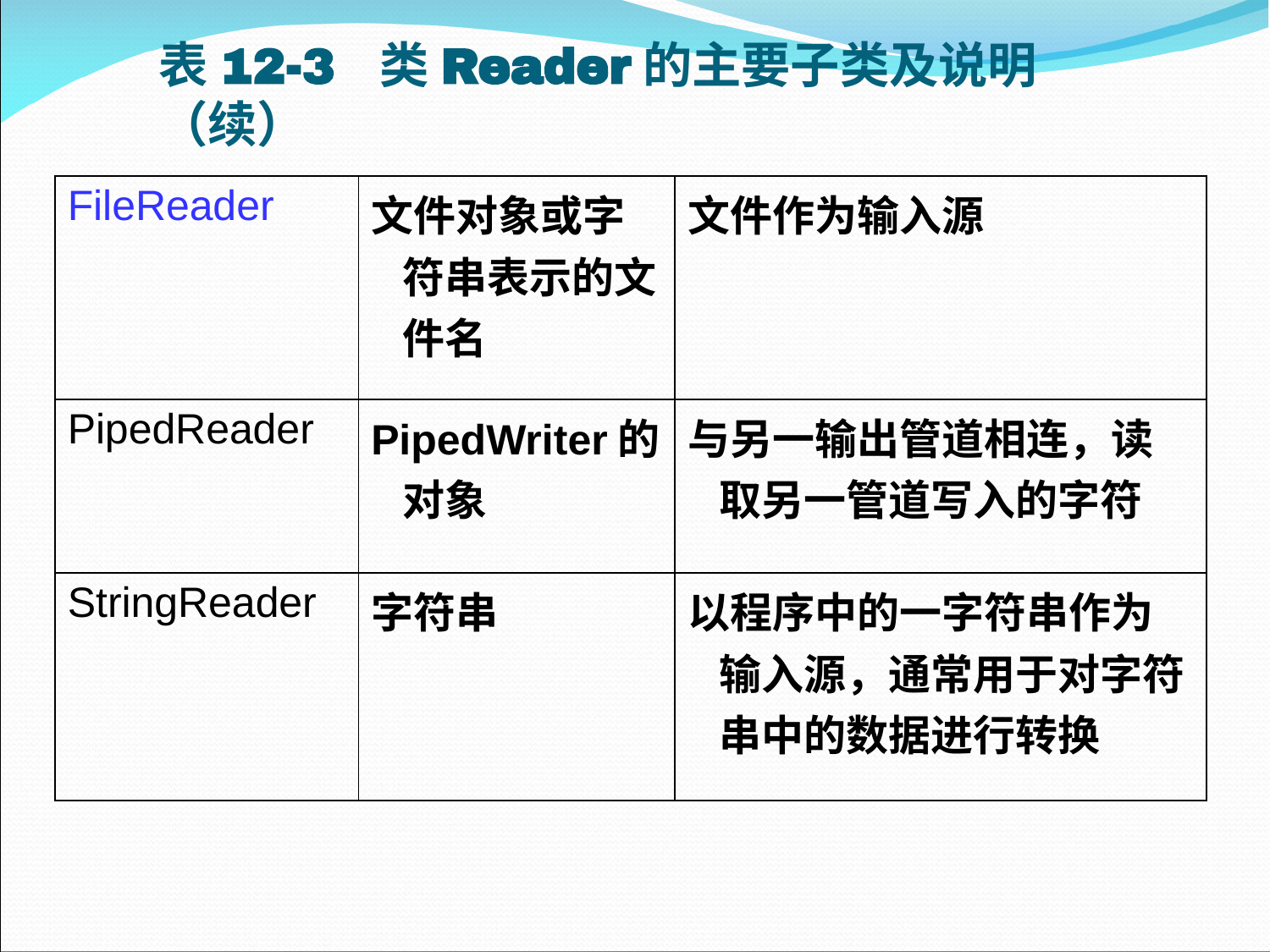

# 表12-3  类Reader的主要子类及说明（续）
| FileReader | 文件对象或字符串表示的文件名 | 文件作为输入源 |
| --- | --- | --- |
| PipedReader | PipedWriter的对象 | 与另一输出管道相连，读取另一管道写入的字符 |
| StringReader | 字符串 | 以程序中的一字符串作为输入源，通常用于对字符串中的数据进行转换 |